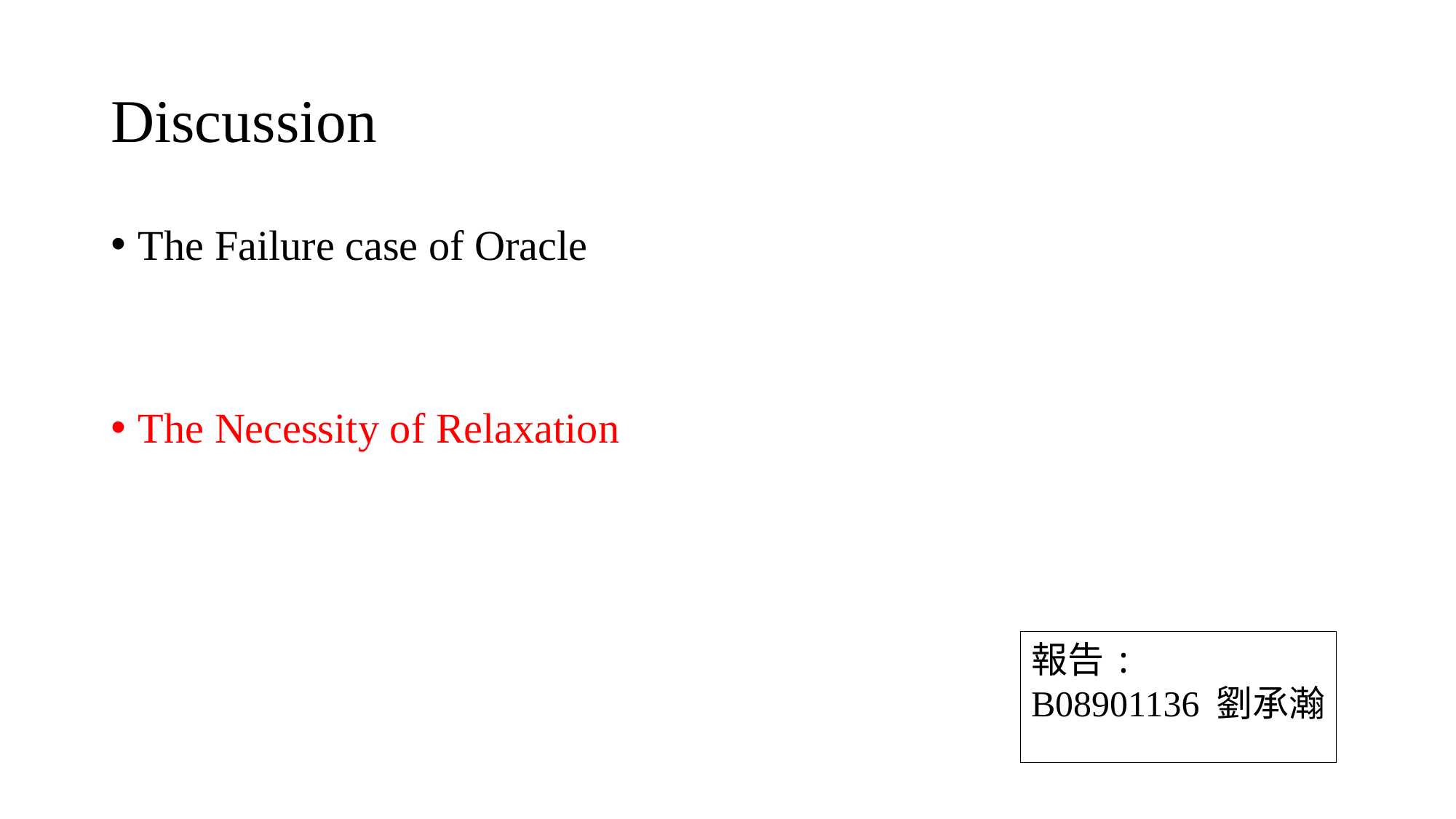

# Discussion
The Failure case of Oracle

The Necessity of Relaxation

報告:
B08901136 劉承瀚